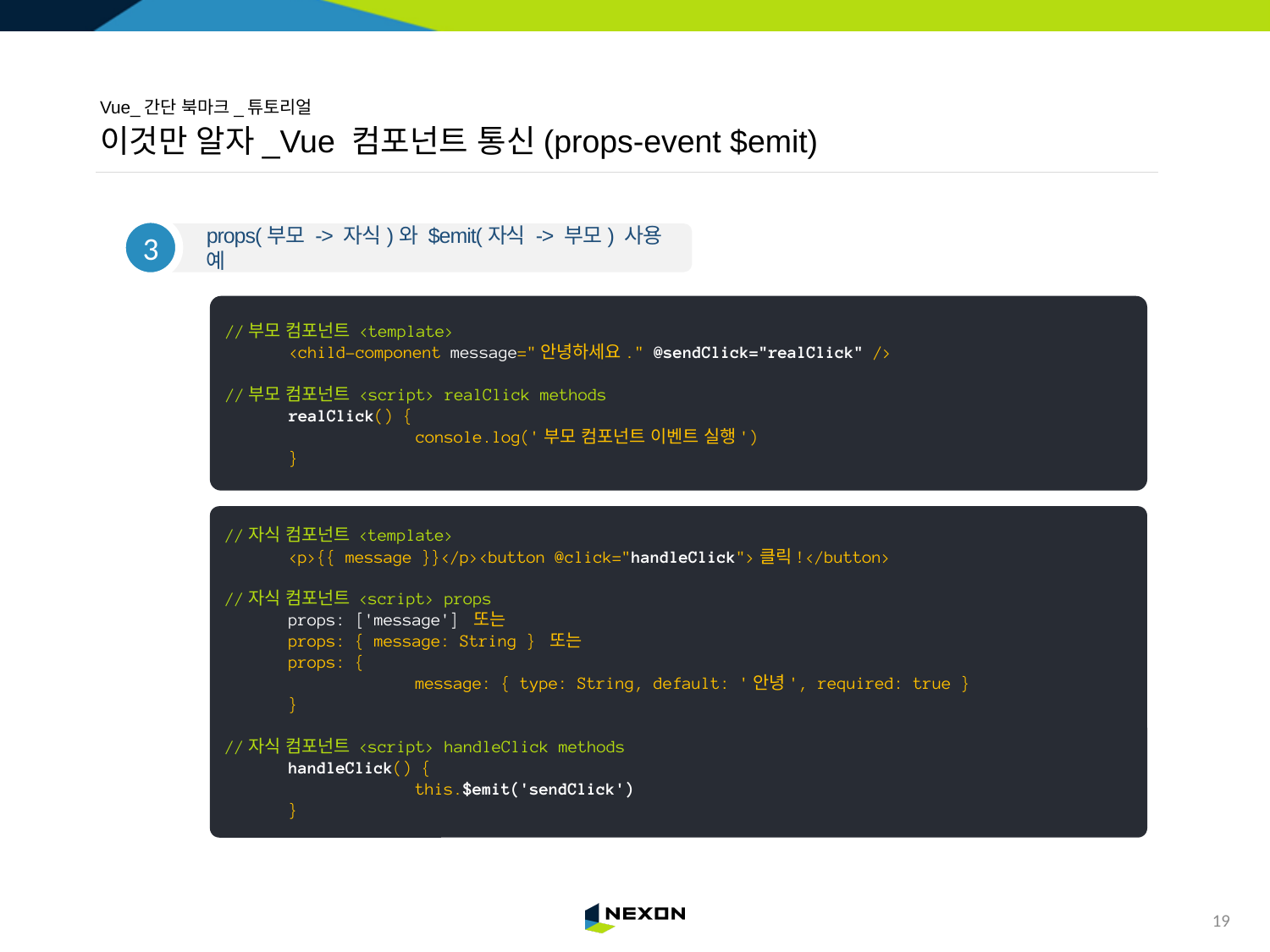

# Vue_간단 북마크_튜토리얼 이것만 알자_Vue 컴포넌트 통신(props-event $emit)
3
props(부모 -> 자식)와 $emit(자식 -> 부모) 사용 예
//부모 컴포넌트 <template>
<child-component message="안녕하세요." @sendClick="realClick" />

//부모 컴포넌트 <script> realClick methods
realClick() {
	console.log('부모 컴포넌트 이벤트 실행')
}
//자식 컴포넌트 <template>
<p>{{ message }}</p><button @click="handleClick">클릭!</button>

//자식 컴포넌트 <script> props
props: ['message'] 또는
props: { message: String } 또는
props: {
	message: { type: String, default: '안녕', required: true }
}

//자식 컴포넌트 <script> handleClick methods
handleClick() {
	this.$emit('sendClick')
}
19